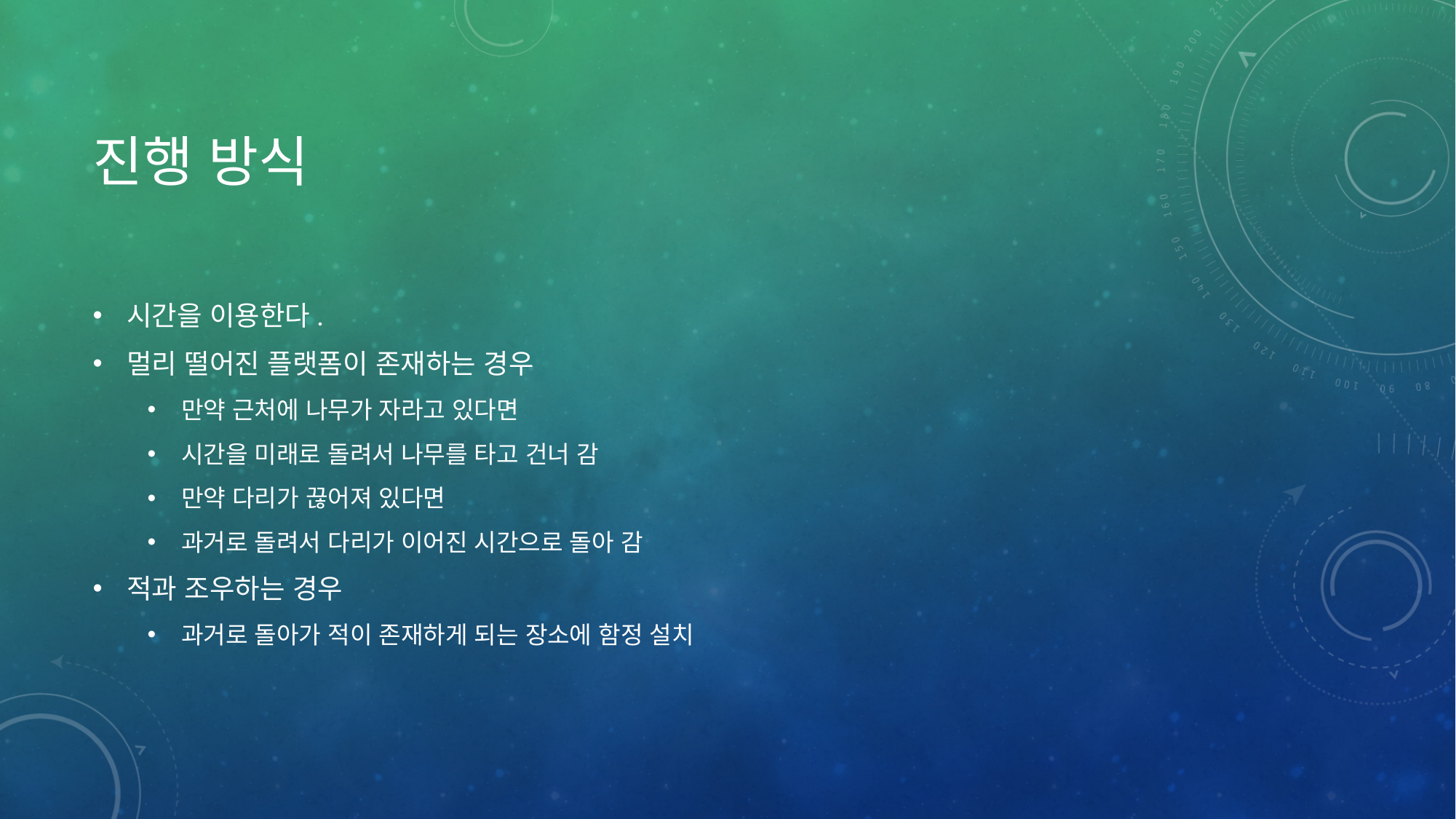

# 진행 방식
시간을 이용한다.
멀리 떨어진 플랫폼이 존재하는 경우
만약 근처에 나무가 자라고 있다면
시간을 미래로 돌려서 나무를 타고 건너 감
만약 다리가 끊어져 있다면
과거로 돌려서 다리가 이어진 시간으로 돌아 감
적과 조우하는 경우
과거로 돌아가 적이 존재하게 되는 장소에 함정 설치